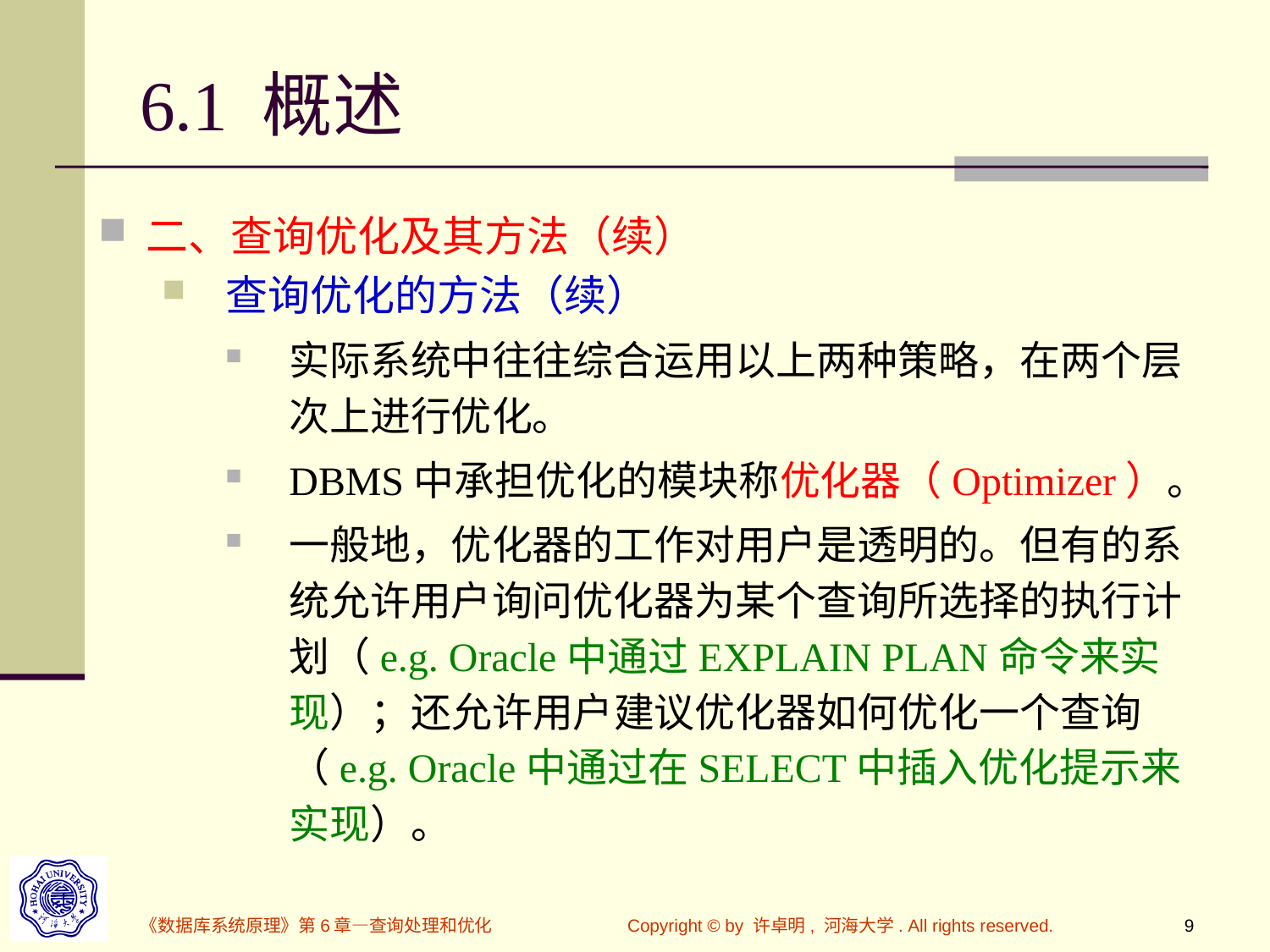

# 6.1 概述
二、查询优化及其方法（续）
查询优化的方法（续）
实际系统中往往综合运用以上两种策略，在两个层次上进行优化。
DBMS中承担优化的模块称优化器（Optimizer）。
一般地，优化器的工作对用户是透明的。但有的系统允许用户询问优化器为某个查询所选择的执行计划（e.g. Oracle中通过EXPLAIN PLAN命令来实现）；还允许用户建议优化器如何优化一个查询（e.g. Oracle中通过在SELECT中插入优化提示来实现）。
《数据库系统原理》第6章—查询处理和优化
Copyright © by 许卓明, 河海大学. All rights reserved.
9